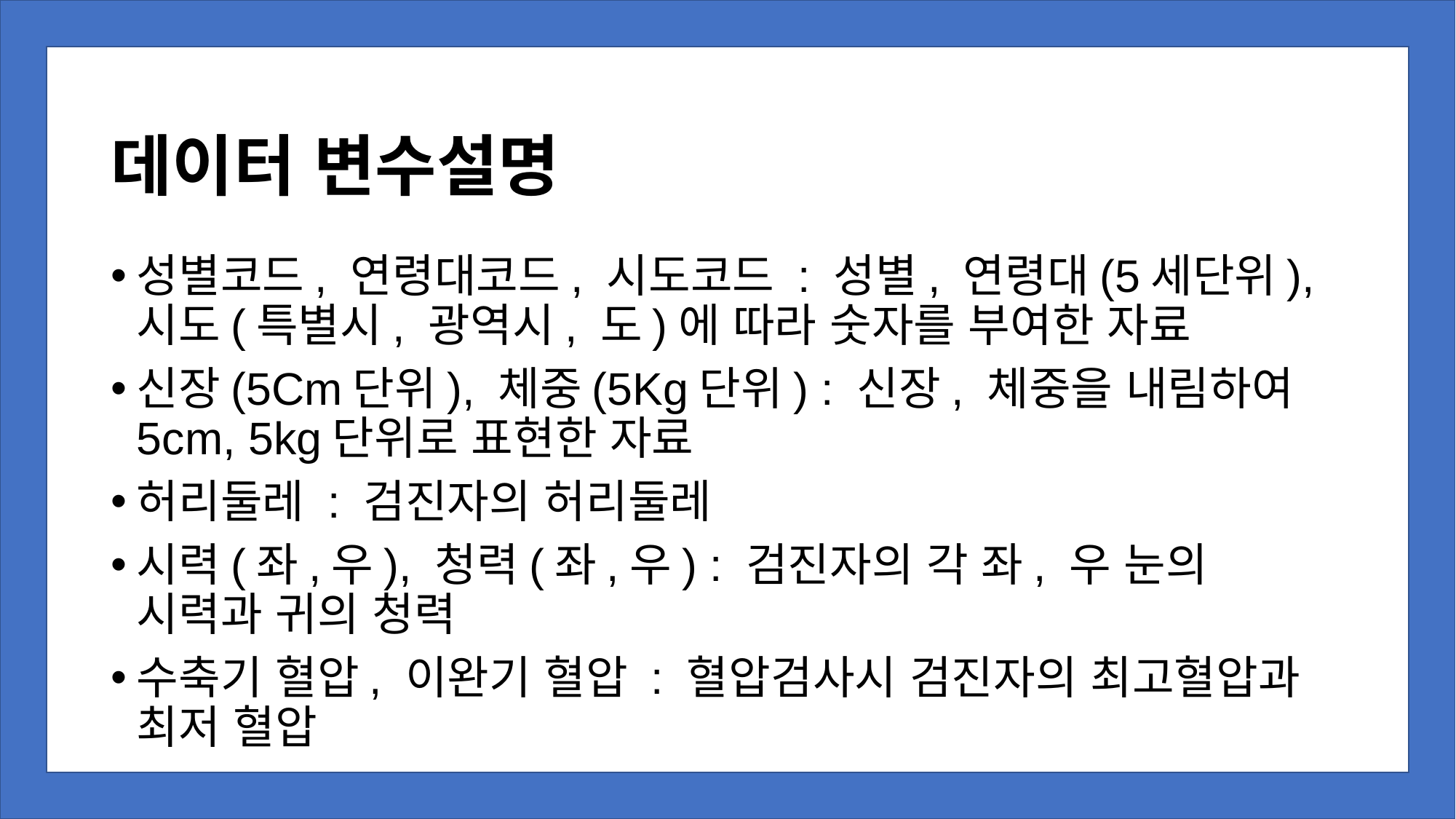

# 데이터 변수설명
성별코드, 연령대코드, 시도코드 : 성별, 연령대(5세단위), 시도(특별시, 광역시, 도)에 따라 숫자를 부여한 자료
신장(5Cm단위), 체중(5Kg단위) : 신장, 체중을 내림하여 5cm, 5kg단위로 표현한 자료
허리둘레 : 검진자의 허리둘레
시력(좌,우), 청력(좌,우) : 검진자의 각 좌, 우 눈의 시력과 귀의 청력
수축기 혈압, 이완기 혈압 : 혈압검사시 검진자의 최고혈압과 최저 혈압